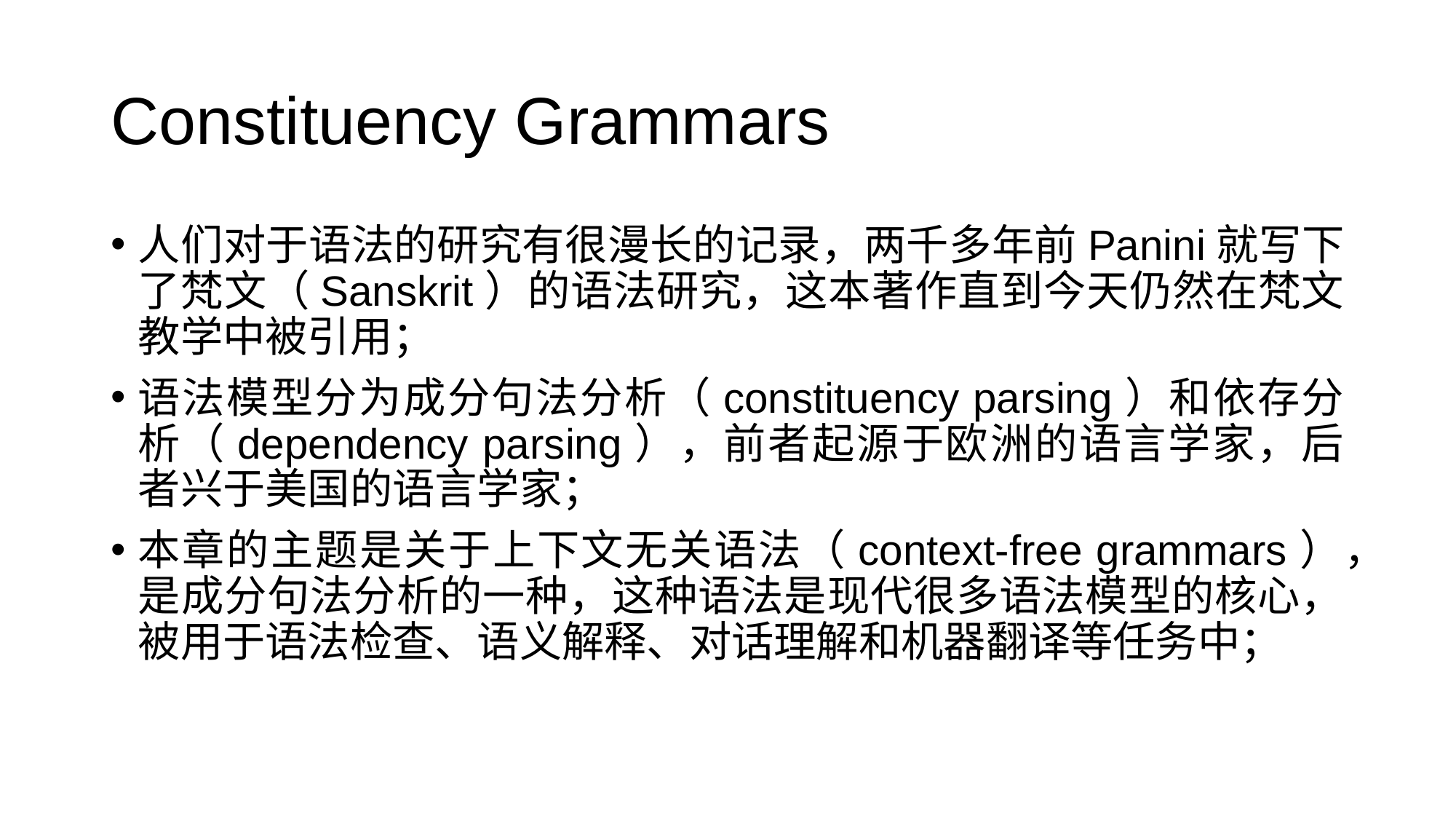

# Constituency Grammars
人们对于语法的研究有很漫长的记录，两千多年前Panini就写下了梵文（Sanskrit）的语法研究，这本著作直到今天仍然在梵文教学中被引用；
语法模型分为成分句法分析（constituency parsing）和依存分析（dependency parsing），前者起源于欧洲的语言学家，后者兴于美国的语言学家；
本章的主题是关于上下文无关语法（context-free grammars），是成分句法分析的一种，这种语法是现代很多语法模型的核心，被用于语法检查、语义解释、对话理解和机器翻译等任务中；